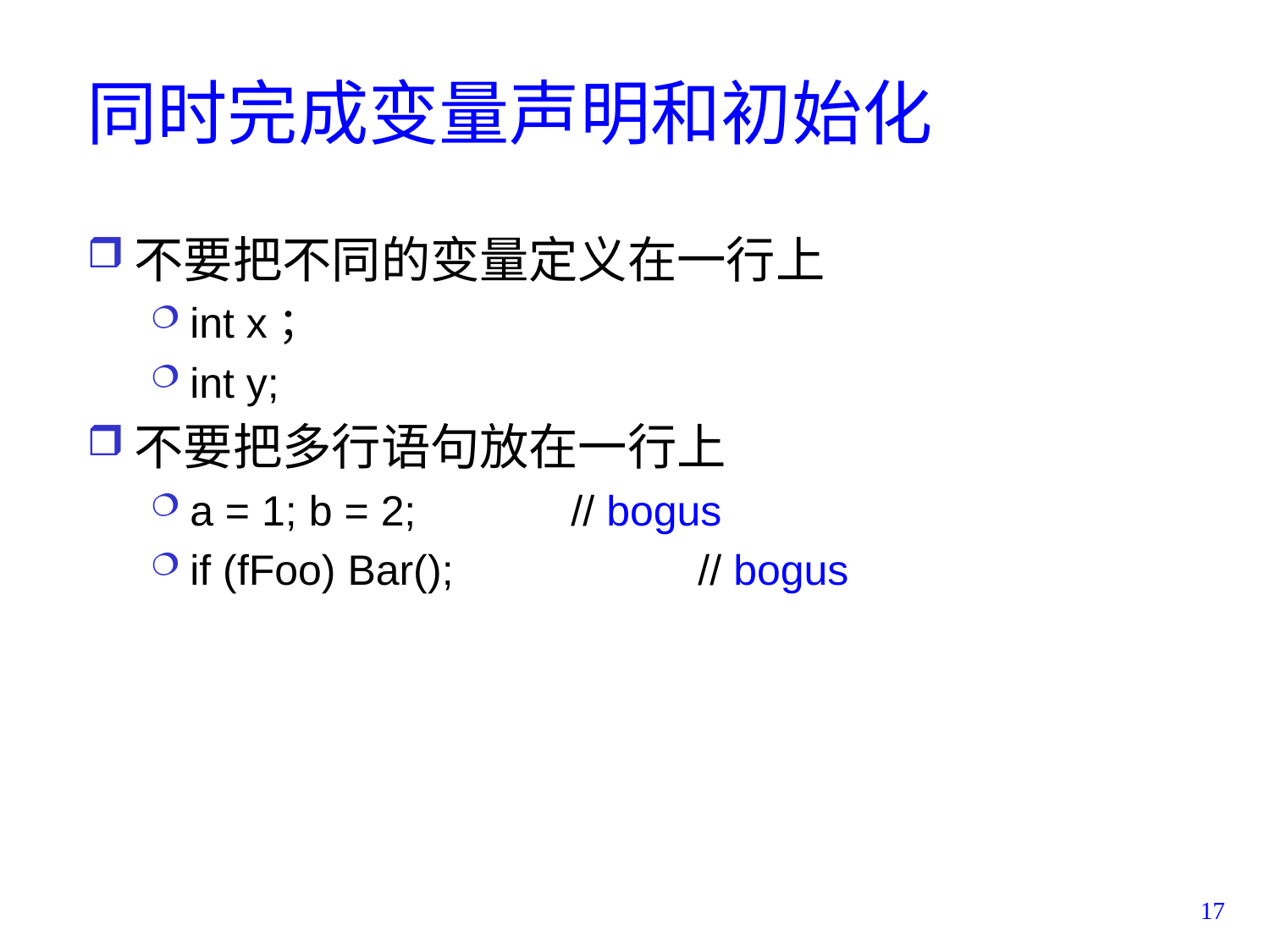

# 同时完成变量声明和初始化
不要把不同的变量定义在一行上
int x；
int y;
不要把多行语句放在一行上
a = 1; b = 2;		// bogus
if (fFoo) Bar();		// bogus

17